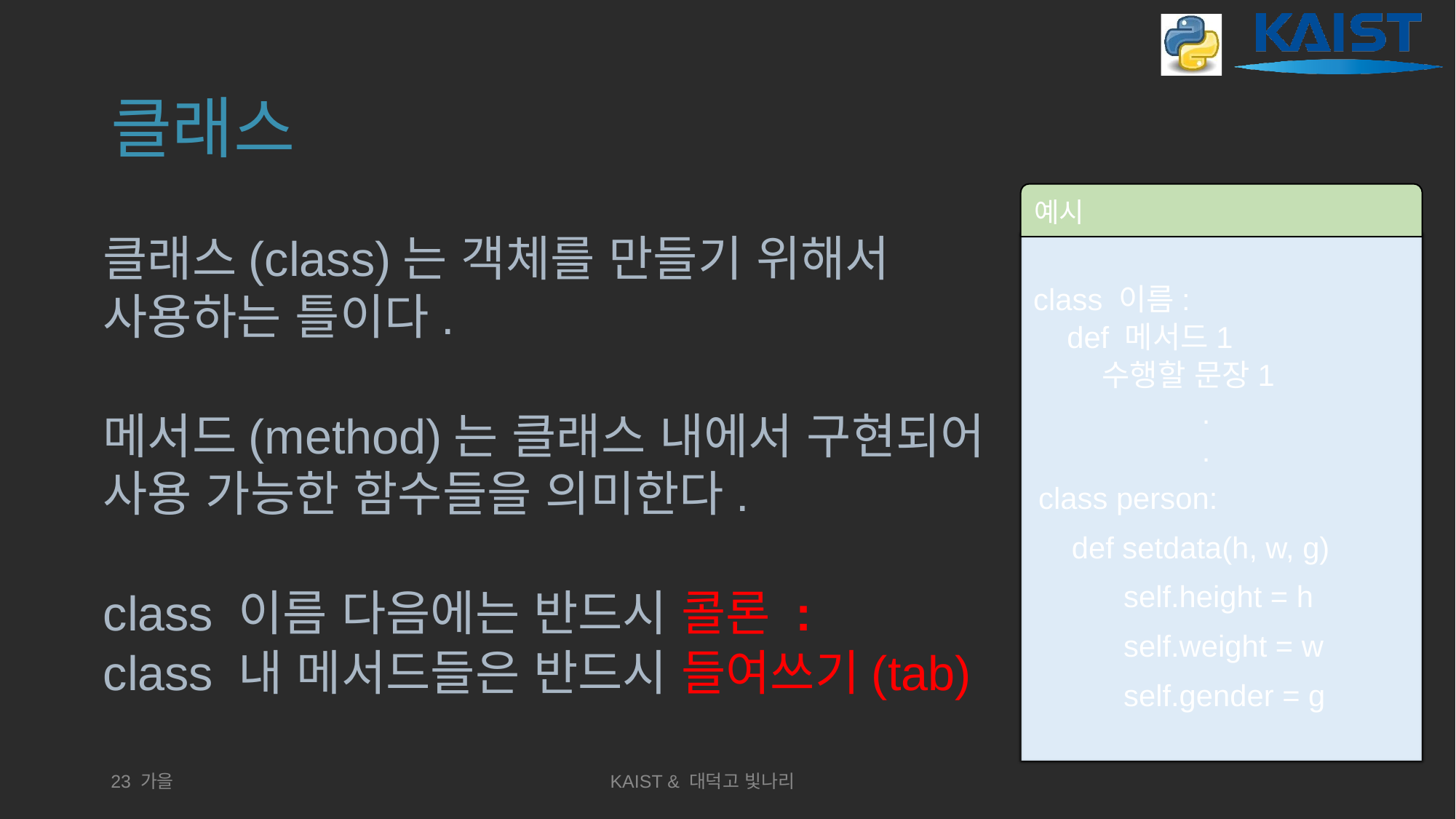

# 클래스

예시
클래스(class)는 객체를 만들기 위해서 사용하는 틀이다.

메서드(method)는 클래스 내에서 구현되어 사용 가능한 함수들을 의미한다.

class 이름 다음에는 반드시 콜론 :
class 내 메서드들은 반드시 들여쓰기(tab)

class 이름:
    def 메서드1
    	수행할 문장1
     			.
			.
class person:
    def setdata(h, w, g)
	self.height = h
	self.weight = w
	self.gender = g
23 가을
KAIST & 대덕고 빛나리